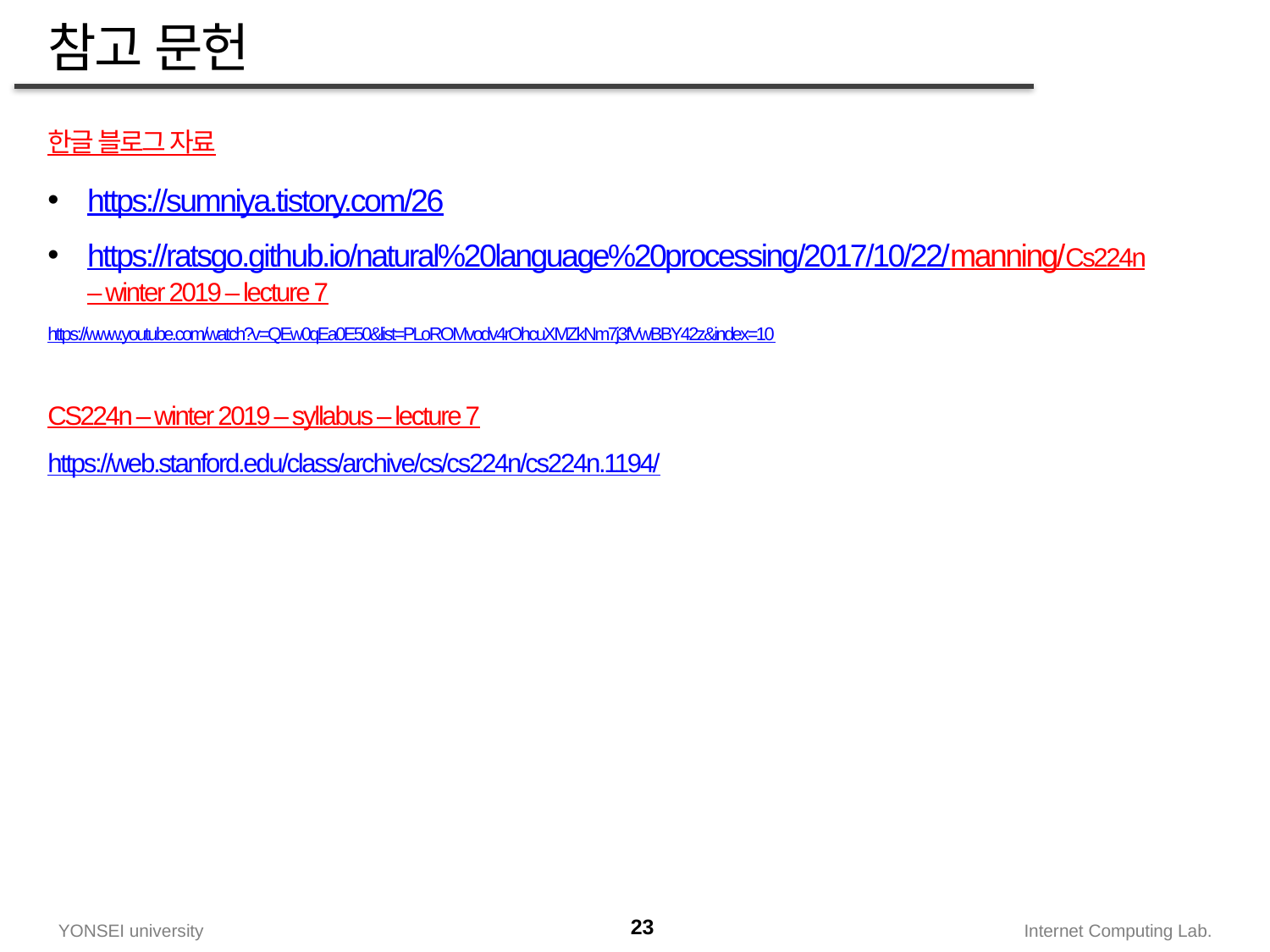

# 참고 문헌
한글 블로그 자료
https://sumniya.tistory.com/26
https://ratsgo.github.io/natural%20language%20processing/2017/10/22/manning/Cs224n – winter 2019 – lecture 7
https://www.youtube.com/watch?v=QEw0qEa0E50&list=PLoROMvodv4rOhcuXMZkNm7j3fVwBBY42z&index=10

CS224n – winter 2019 – syllabus – lecture 7
https://web.stanford.edu/class/archive/cs/cs224n/cs224n.1194/

23